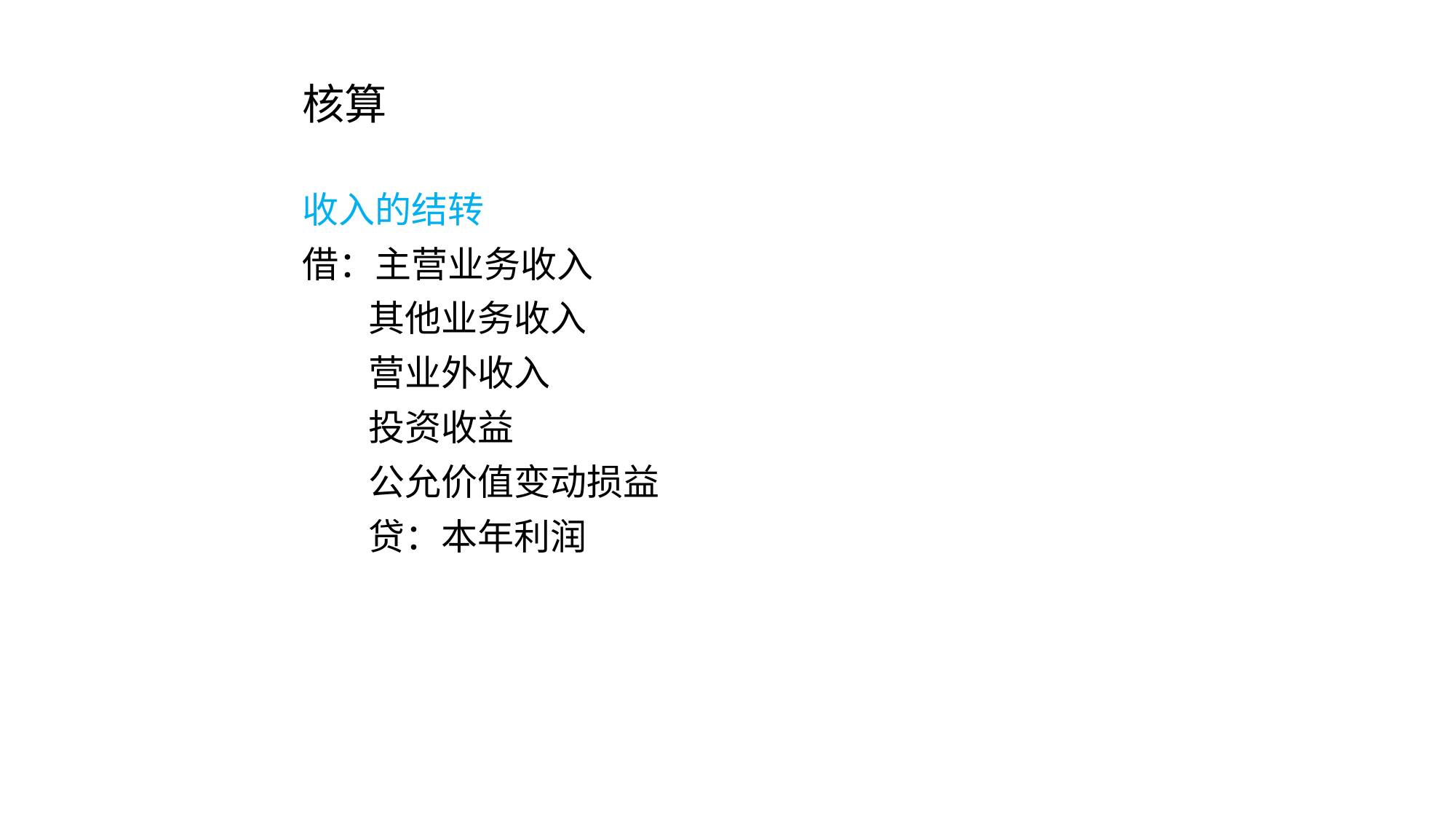

# 核算
收入的结转
借：主营业务收入
       其他业务收入
       营业外收入
       投资收益
       公允价值变动损益
       贷：本年利润